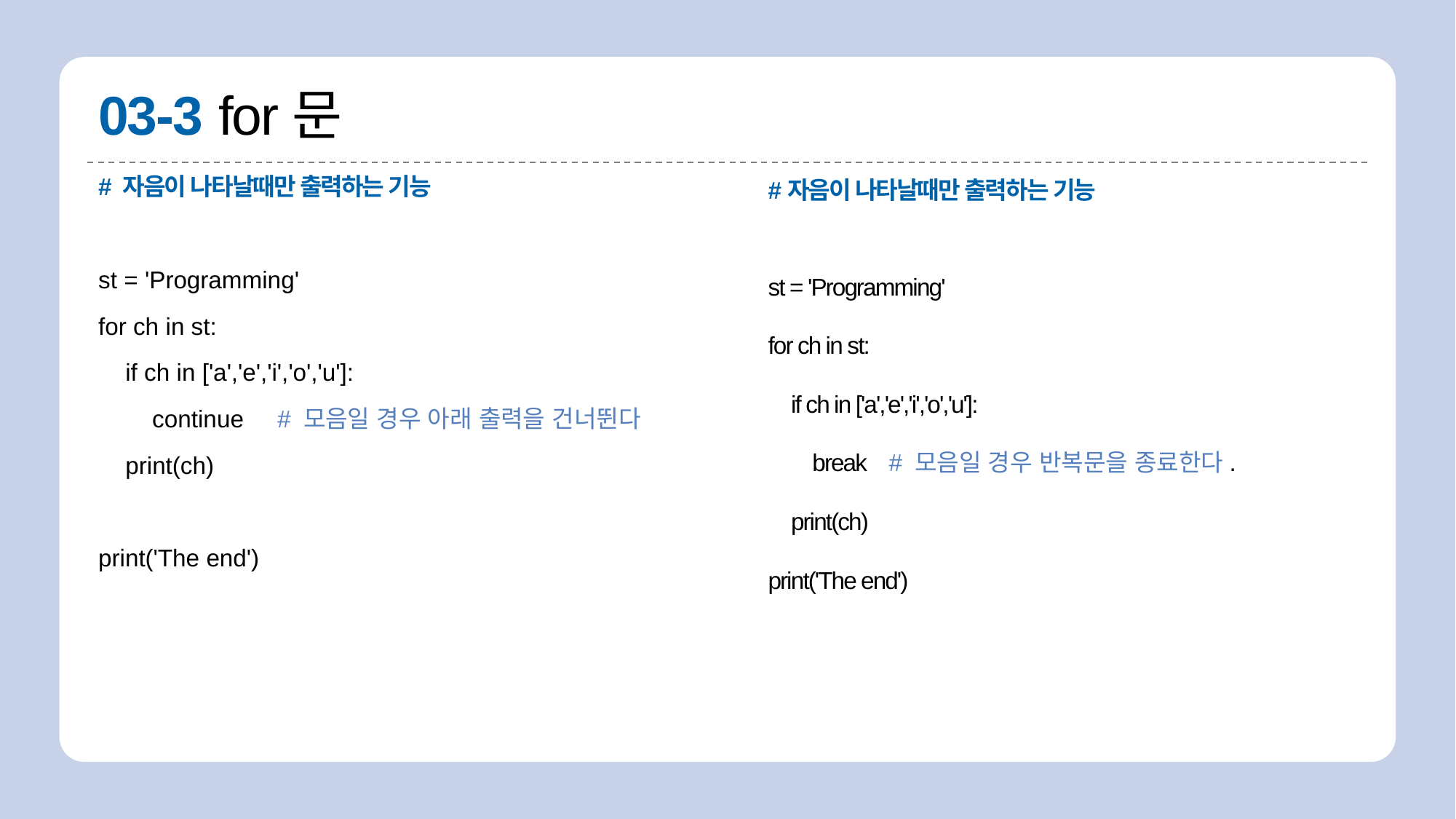

# 03-3 for문
# 자음이 나타날때만 출력하는 기능

st = 'Programming'
for ch in st:
    if ch in ['a','e','i','o','u']:
        continue     # 모음일 경우 아래 출력을 건너뛴다
    print(ch)

print('The end')
#자음이 나타날때만 출력하는 기능

st = 'Programming'
for ch in st:
    if ch in ['a','e','i','o','u']:
        break    # 모음일 경우 반복문을 종료한다.
    print(ch)
print('The end')